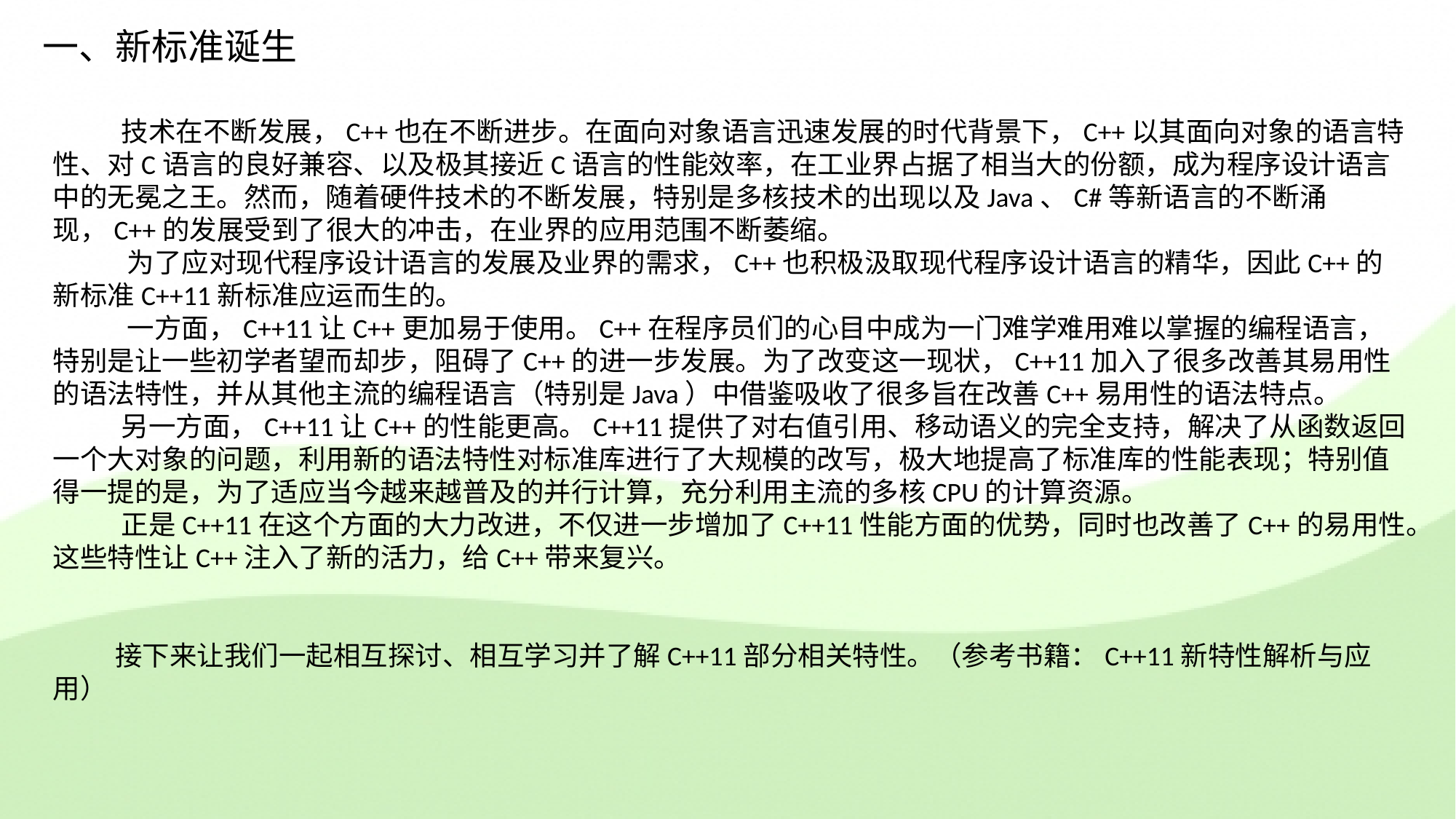

一、新标准诞生
          技术在不断发展，C++也在不断进步。在面向对象语言迅速发展的时代背景下，C++以其面向对象的语言特性、对C语言的良好兼容、以及极其接近C语言的性能效率，在工业界占据了相当大的份额，成为程序设计语言中的无冕之王。然而，随着硬件技术的不断发展，特别是多核技术的出现以及Java、C#等新语言的不断涌现，C++的发展受到了很大的冲击，在业界的应用范围不断萎缩。
           为了应对现代程序设计语言的发展及业界的需求，C++也积极汲取现代程序设计语言的精华，因此C++的新标准C++11新标准应运而生的。
           一方面，C++11让C++更加易于使用。C++在程序员们的心目中成为一门难学难用难以掌握的编程语言，特别是让一些初学者望而却步，阻碍了C++的进一步发展。为了改变这一现状，C++11加入了很多改善其易用性的语法特性，并从其他主流的编程语言（特别是Java）中借鉴吸收了很多旨在改善C++易用性的语法特点。
          另一方面，C++11让C++的性能更高。C++11提供了对右值引用、移动语义的完全支持，解决了从函数返回一个大对象的问题，利用新的语法特性对标准库进行了大规模的改写，极大地提高了标准库的性能表现；特别值得一提的是，为了适应当今越来越普及的并行计算，充分利用主流的多核CPU的计算资源。
          正是C++11在这个方面的大力改进，不仅进一步增加了C++11性能方面的优势，同时也改善了C++的易用性。这些特性让C++注入了新的活力，给C++带来复兴。

         接下来让我们一起相互探讨、相互学习并了解C++11部分相关特性。（参考书籍：C++11新特性解析与应用）